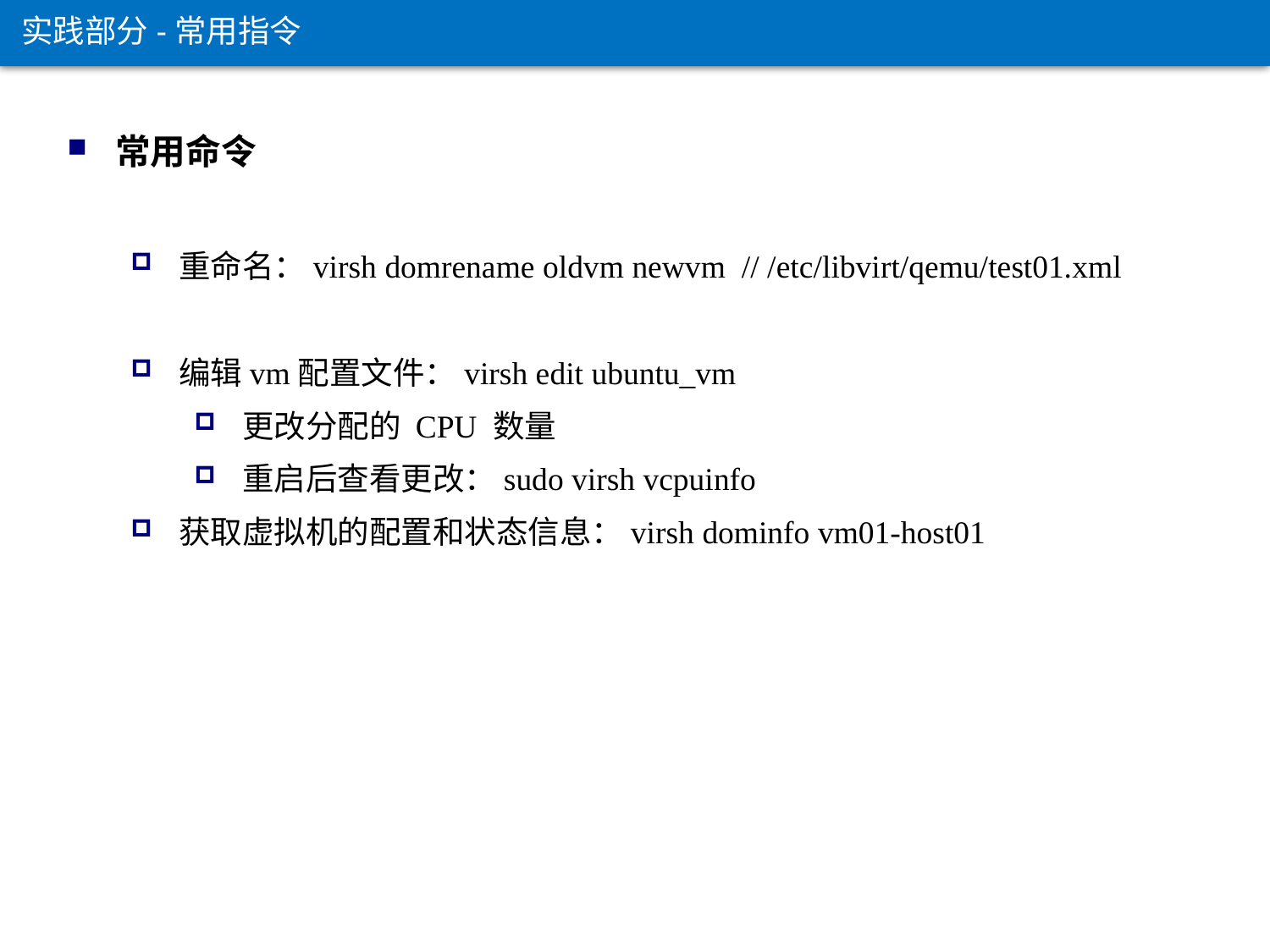

实践部分-常用指令
常用命令

重命名：virsh domrename oldvm newvm  // /etc/libvirt/qemu/test01.xml

编辑vm配置文件：virsh edit ubuntu_vm
更改分配的 CPU 数量
重启后查看更改：sudo virsh vcpuinfo
获取虚拟机的配置和状态信息：virsh dominfo vm01-host01

43